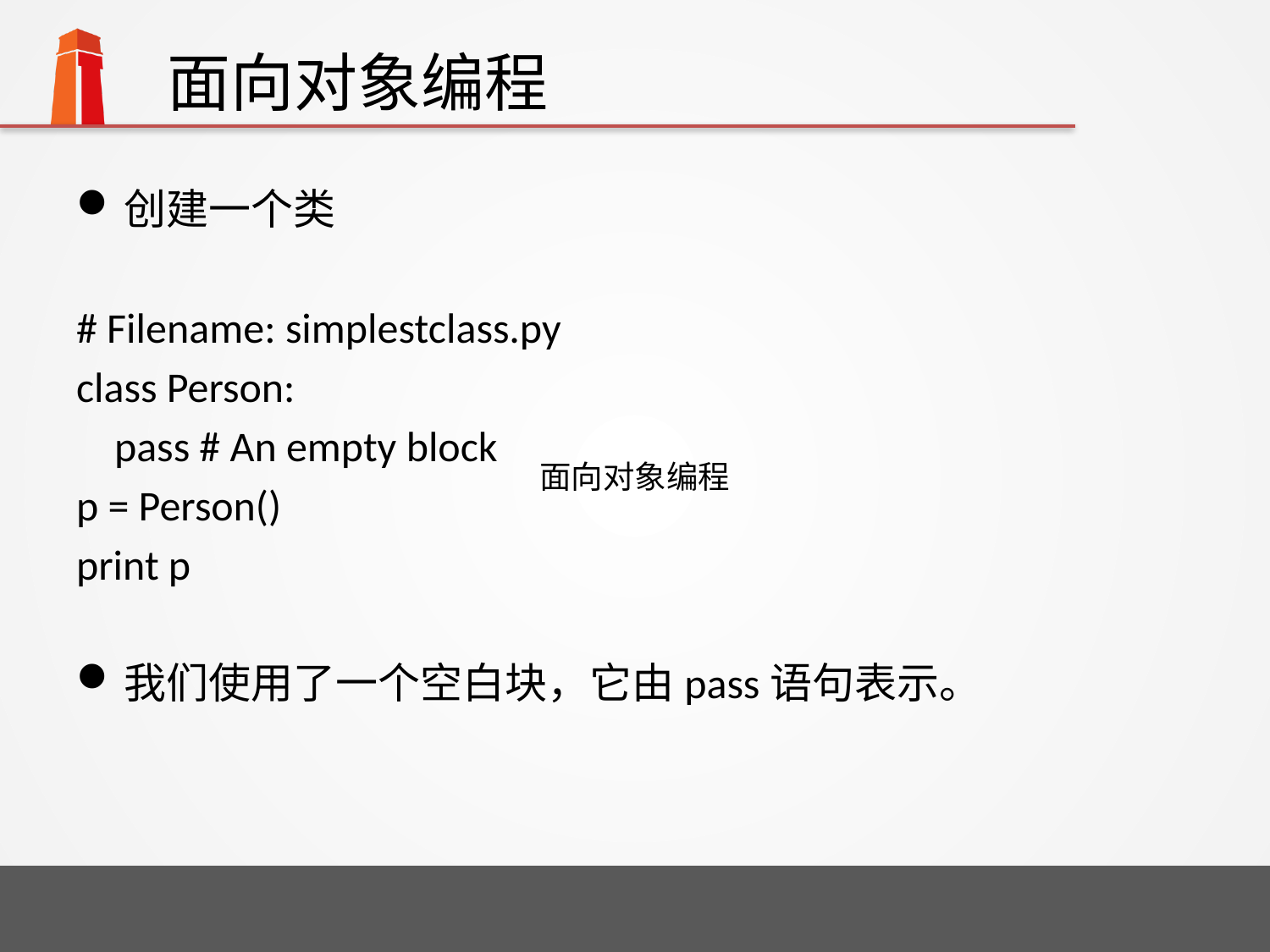

# 面向对象编程
创建一个类

# Filename: simplestclass.py
class Person:
    pass # An empty block
p = Person()
print p

我们使用了一个空白块，它由pass语句表示。
面向对象编程